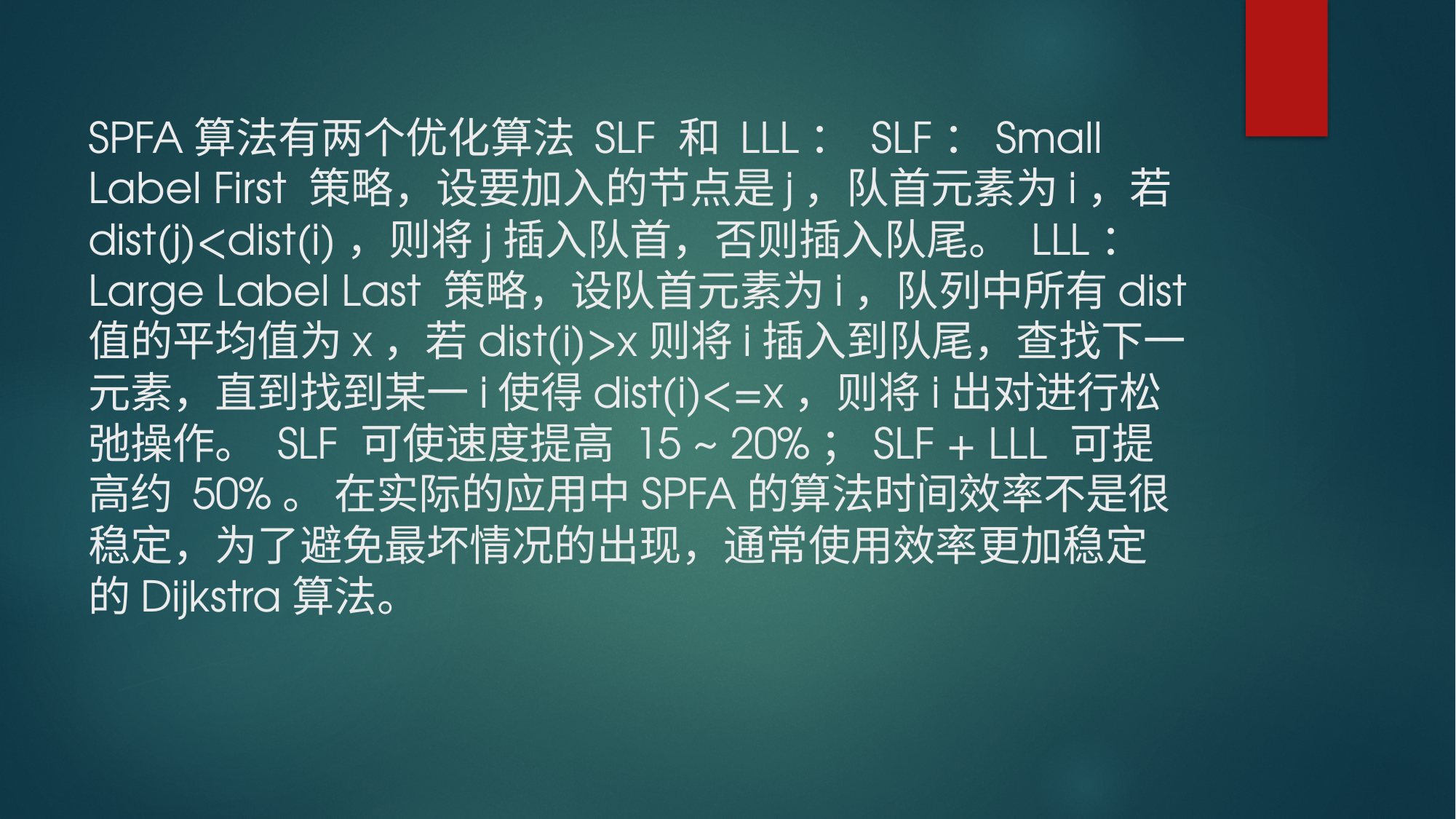

# SPFA算法有两个优化算法 SLF 和 LLL： SLF：Small Label First 策略，设要加入的节点是j，队首元素为i，若dist(j)<dist(i)，则将j插入队首，否则插入队尾。 LLL：Large Label Last 策略，设队首元素为i，队列中所有dist值的平均值为x，若dist(i)>x则将i插入到队尾，查找下一元素，直到找到某一i使得dist(i)<=x，则将i出对进行松弛操作。 SLF 可使速度提高 15 ~ 20%；SLF + LLL 可提高约 50%。 在实际的应用中SPFA的算法时间效率不是很稳定，为了避免最坏情况的出现，通常使用效率更加稳定的Dijkstra算法。